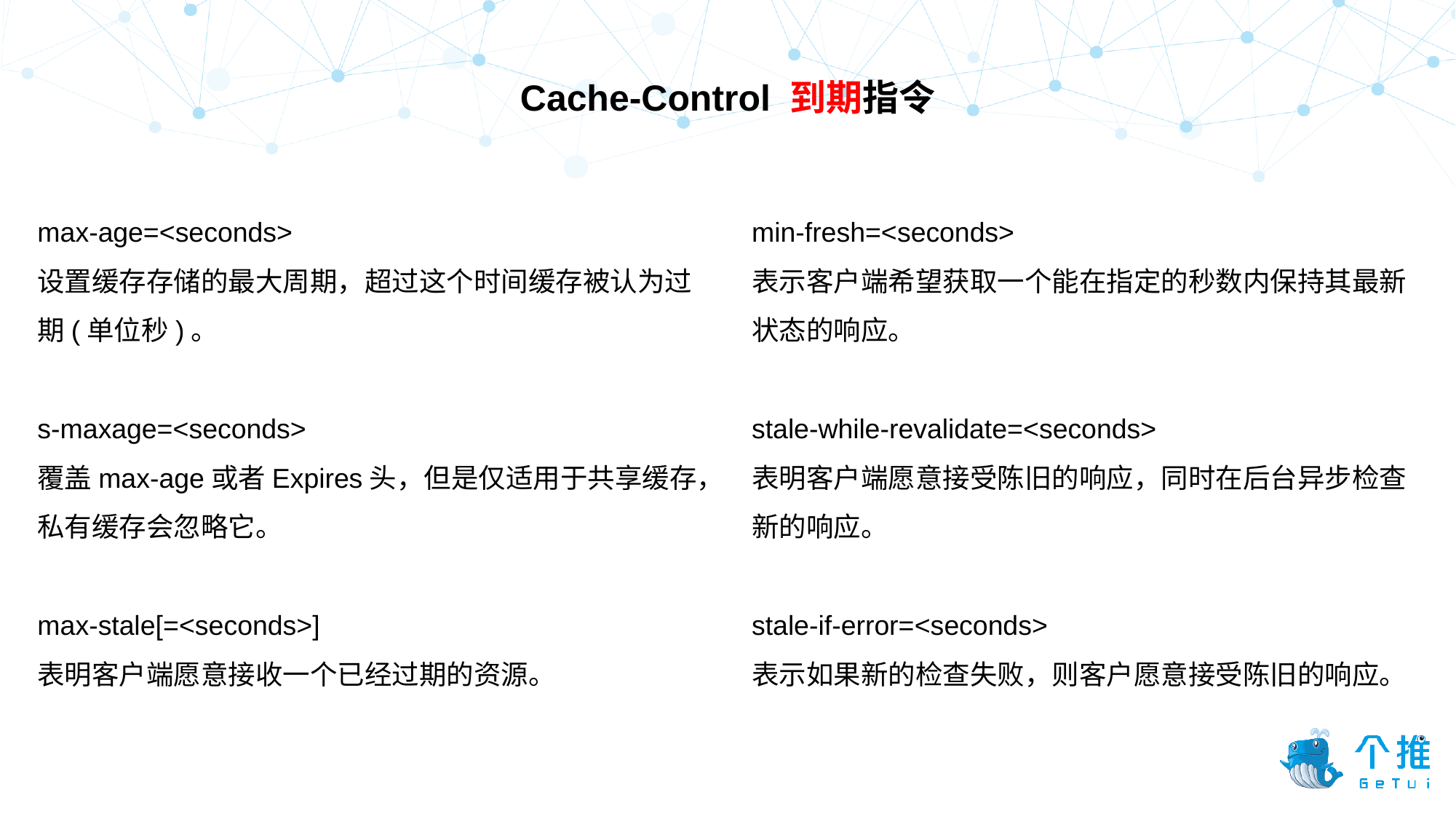

Cache-Control 到期指令
max-age=<seconds>
设置缓存存储的最大周期，超过这个时间缓存被认为过期(单位秒)。

s-maxage=<seconds>
覆盖max-age或者Expires头，但是仅适用于共享缓存，私有缓存会忽略它。

max-stale[=<seconds>]
表明客户端愿意接收一个已经过期的资源。
min-fresh=<seconds>
表示客户端希望获取一个能在指定的秒数内保持其最新状态的响应。

stale-while-revalidate=<seconds>
表明客户端愿意接受陈旧的响应，同时在后台异步检查新的响应。

stale-if-error=<seconds>
表示如果新的检查失败，则客户愿意接受陈旧的响应。